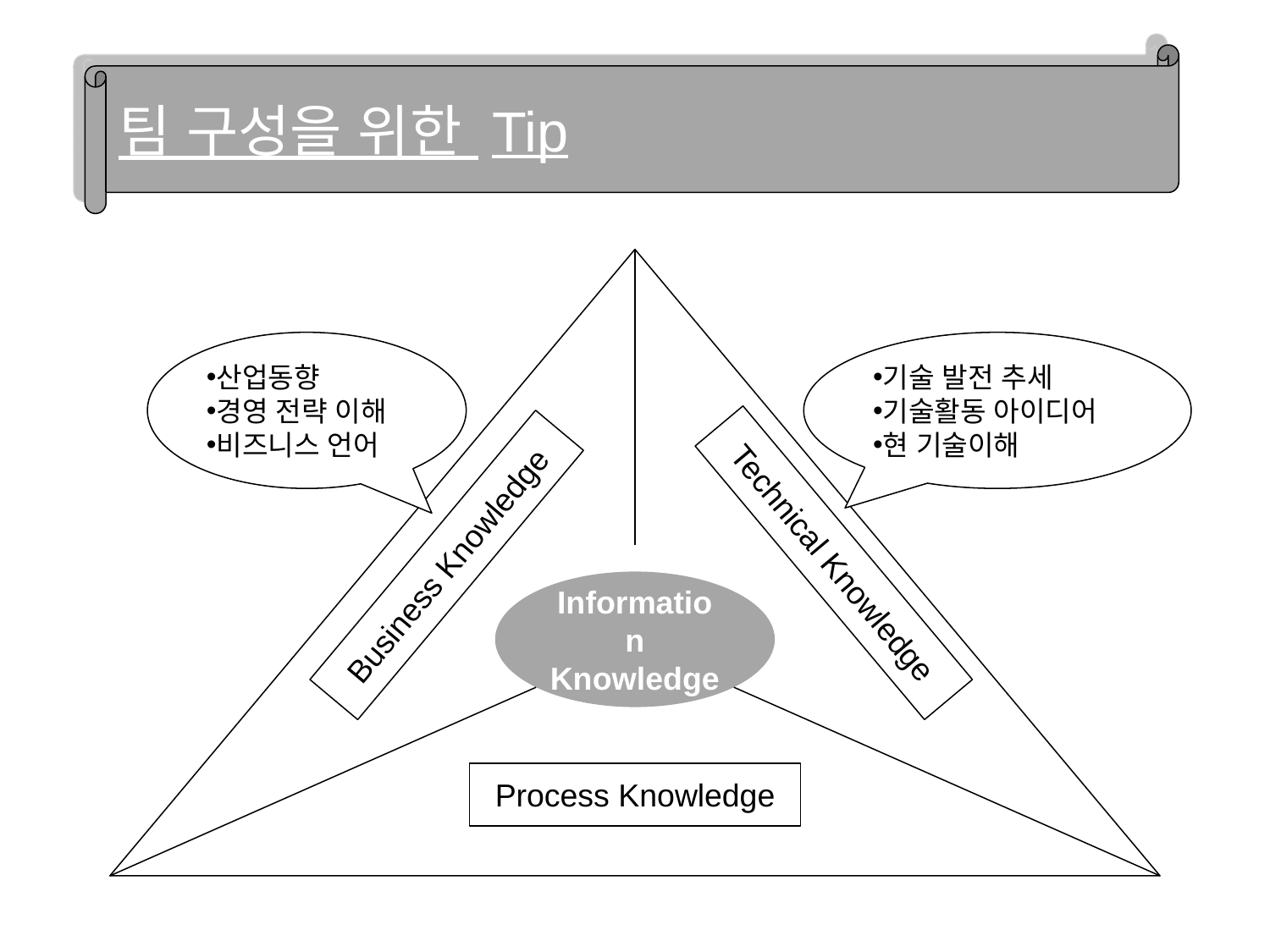

팀 구성을 위한 Tip

산업동향
경영 전략 이해
비즈니스 언어
기술 발전 추세
기술활동 아이디어
현 기술이해
Technical Knowledge
Business Knowledge
Information
Knowledge
Process Knowledge